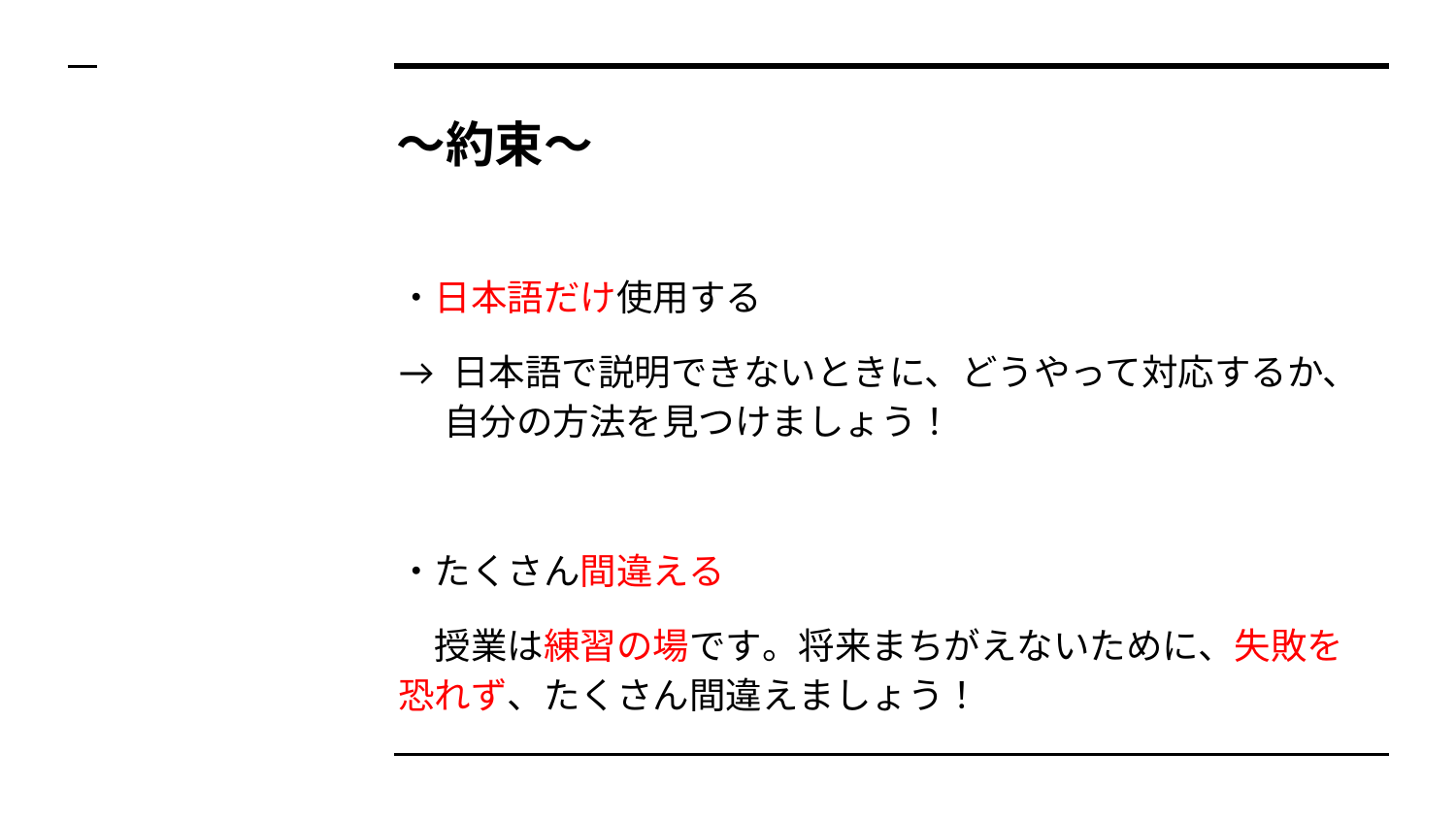

# ～約束～
・日本語だけ使用する
→ 日本語で説明できないときに、どうやって対応するか、　 自分の方法を見つけましょう！

・たくさん間違える
　授業は練習の場です。将来まちがえないために、失敗を恐れず、たくさん間違えましょう！